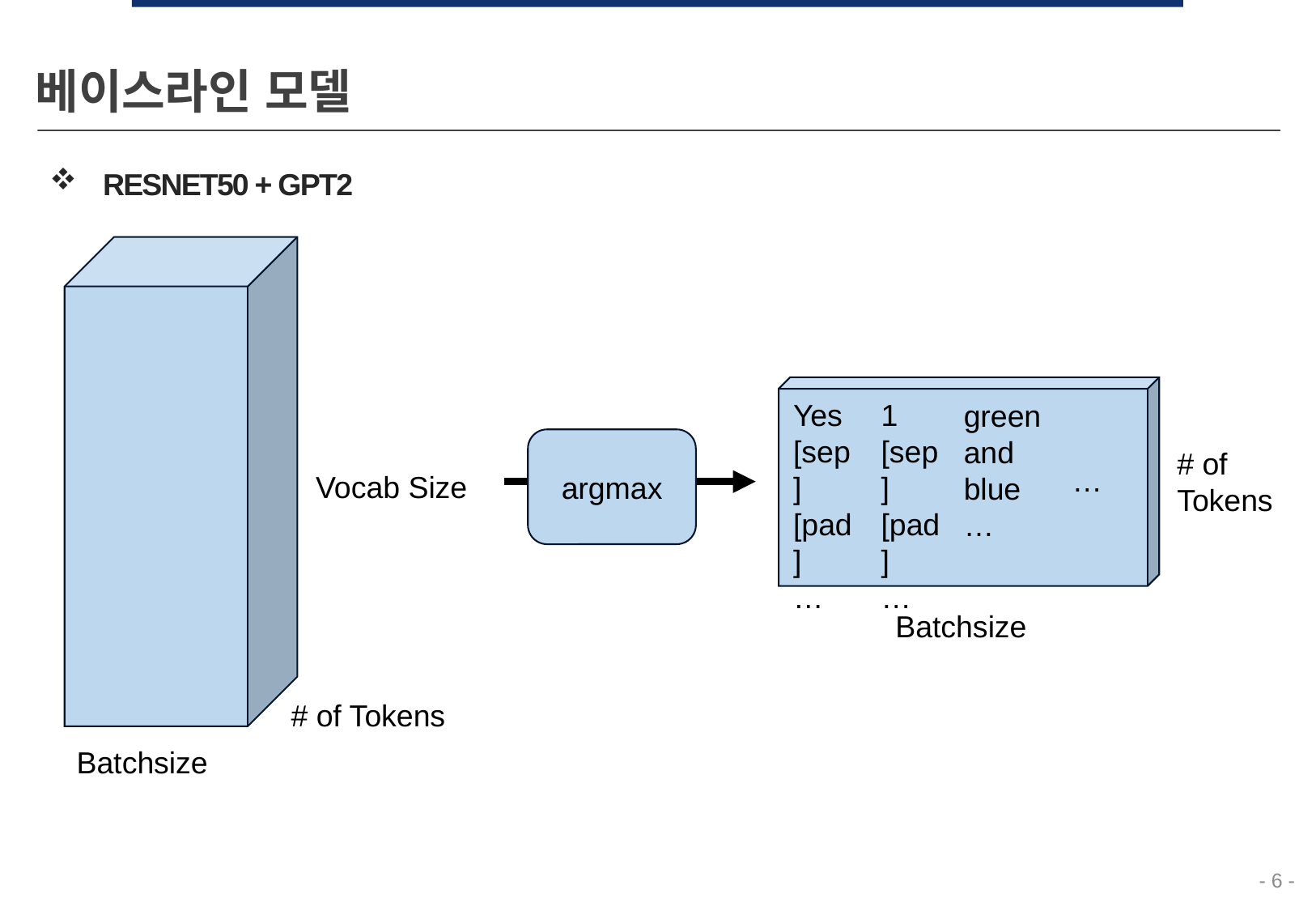

베이스라인 모델
RESNET50 + GPT2

Yes
[sep]
[pad]
…
1
[sep]
[pad]
…
green
and
blue
…

…
argmax
# of Tokens
Vocab Size
Batchsize
# of Tokens
Batchsize
- 6 -